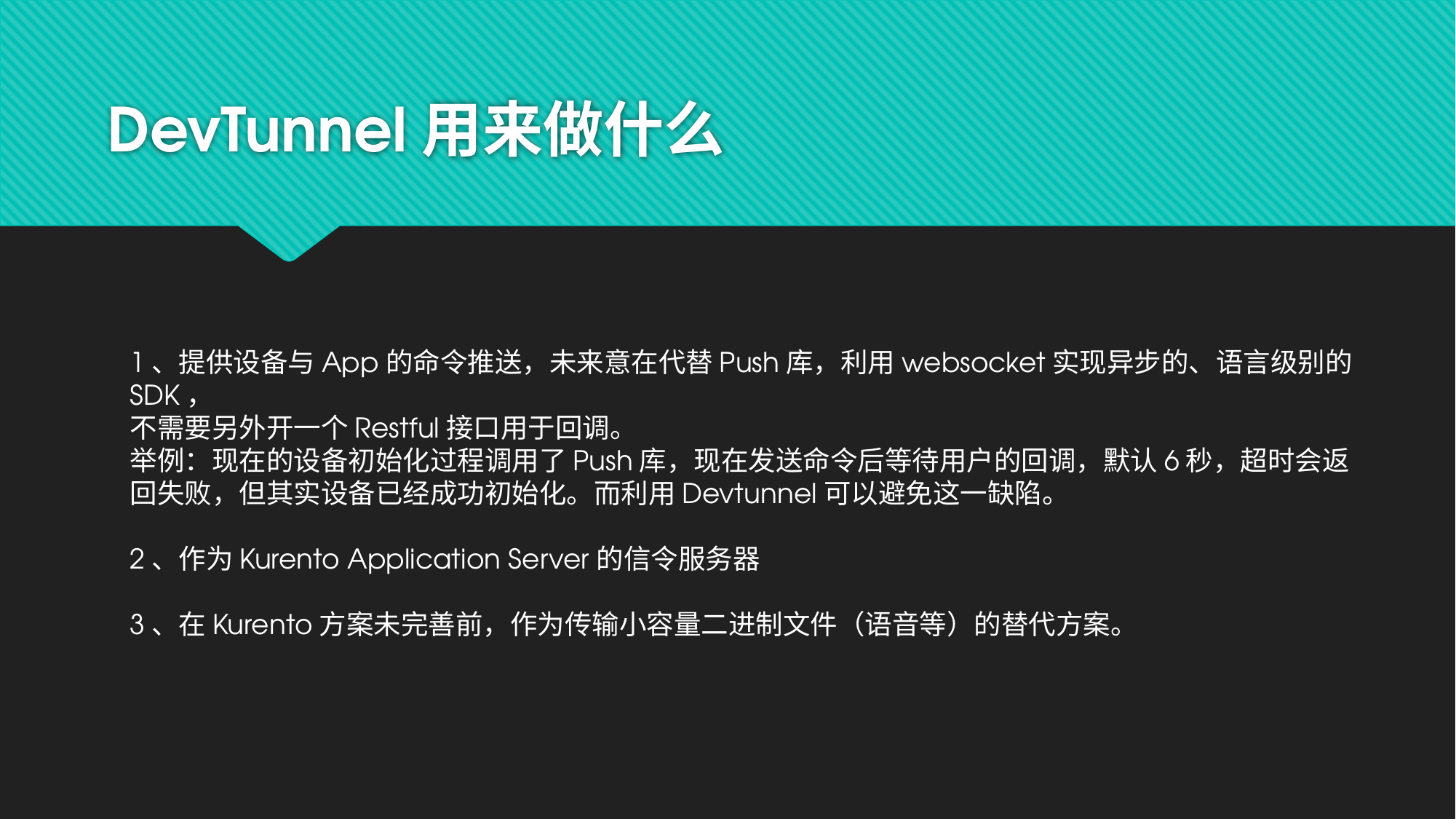

# DevTunnel用来做什么
1、提供设备与App的命令推送，未来意在代替Push库，利用websocket实现异步的、语言级别的SDK，
不需要另外开一个Restful接口用于回调。
举例：现在的设备初始化过程调用了Push库，现在发送命令后等待用户的回调，默认6秒，超时会返回失败，但其实设备已经成功初始化。而利用Devtunnel可以避免这一缺陷。

2、作为Kurento Application Server的信令服务器

3、在Kurento方案未完善前，作为传输小容量二进制文件（语音等）的替代方案。